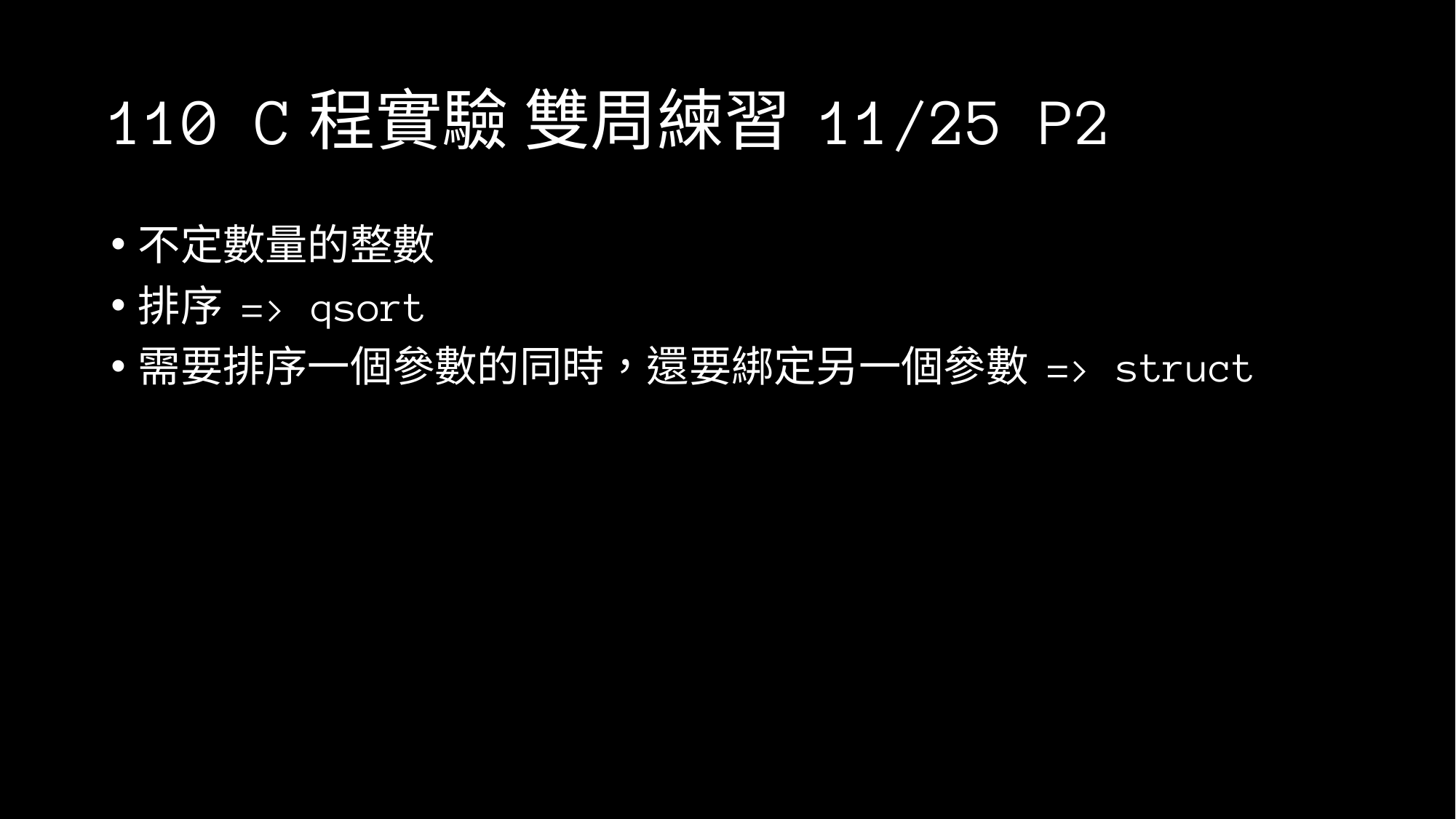

# 110 C程實驗 雙周練習 11/25 P2
不定數量的整數
排序 => qsort
需要排序一個參數的同時，還要綁定另一個參數 => struct